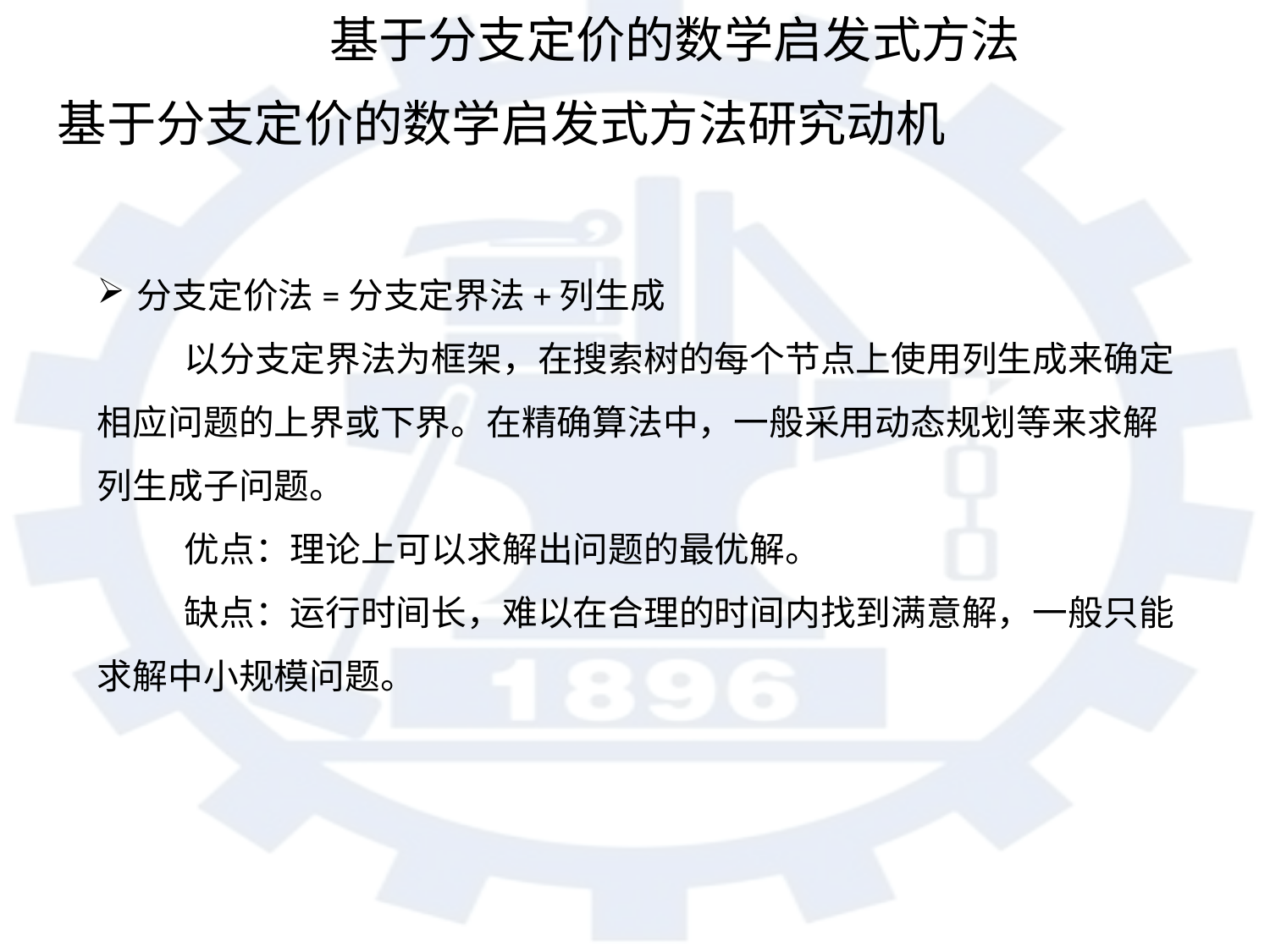

基于分支定价的数学启发式方法
基于分支定价的数学启发式方法研究动机
分支定价法=分支定界法+列生成
          以分支定界法为框架，在搜索树的每个节点上使用列生成来确定相应问题的上界或下界。在精确算法中，一般采用动态规划等来求解列生成子问题。
          优点：理论上可以求解出问题的最优解。
          缺点：运行时间长，难以在合理的时间内找到满意解，一般只能求解中小规模问题。